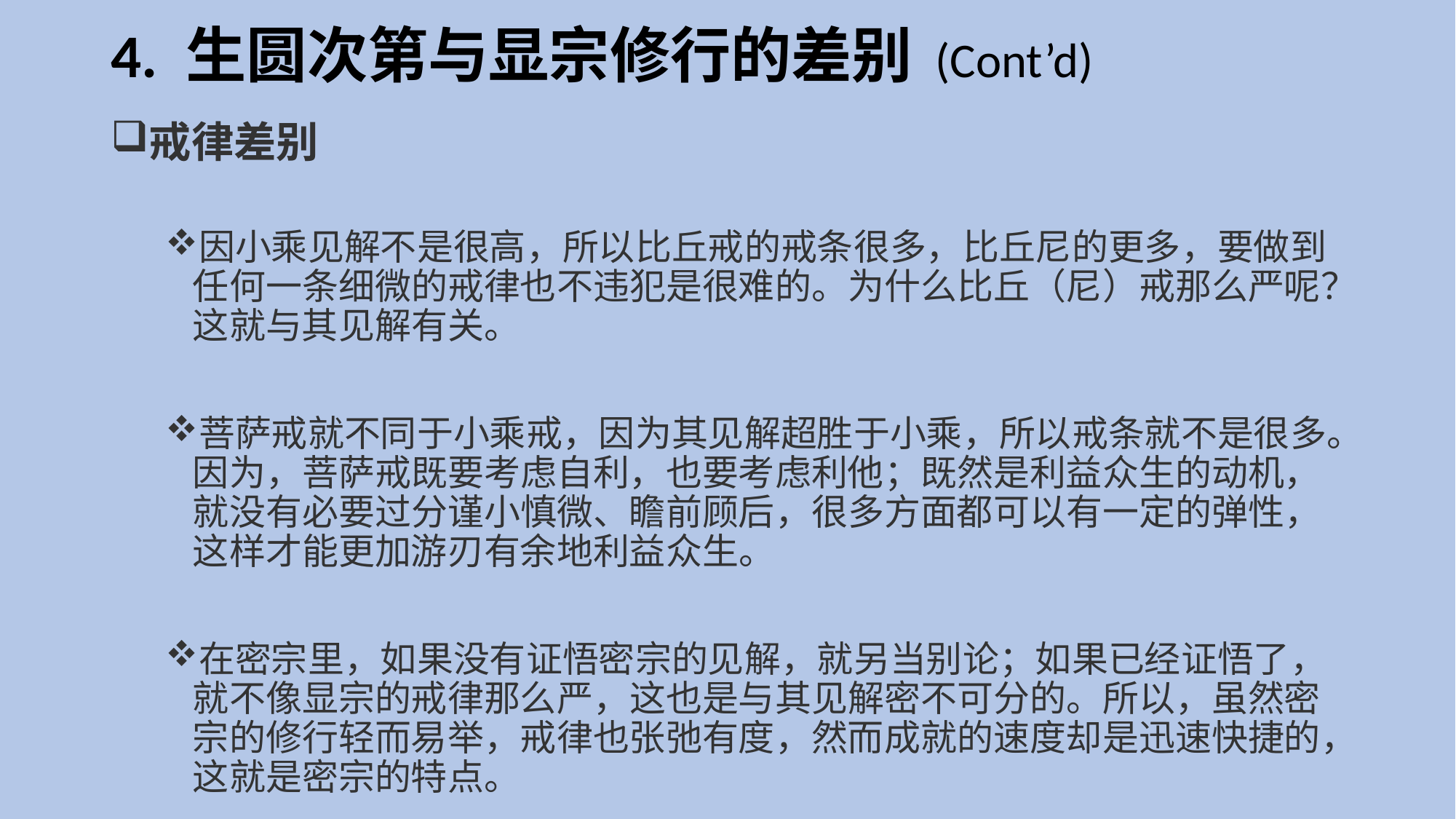

# 4. 生圆次第与显宗修行的差别 (Cont’d)
戒律差别

因小乘见解不是很高，所以比丘戒的戒条很多，比丘尼的更多，要做到任何一条细微的戒律也不违犯是很难的。为什么比丘（尼）戒那么严呢？这就与其见解有关。

菩萨戒就不同于小乘戒，因为其见解超胜于小乘，所以戒条就不是很多。因为，菩萨戒既要考虑自利，也要考虑利他；既然是利益众生的动机，就没有必要过分谨小慎微、瞻前顾后，很多方面都可以有一定的弹性，这样才能更加游刃有余地利益众生。

在密宗里，如果没有证悟密宗的见解，就另当别论；如果已经证悟了，就不像显宗的戒律那么严，这也是与其见解密不可分的。所以，虽然密宗的修行轻而易举，戒律也张弛有度，然而成就的速度却是迅速快捷的，这就是密宗的特点。